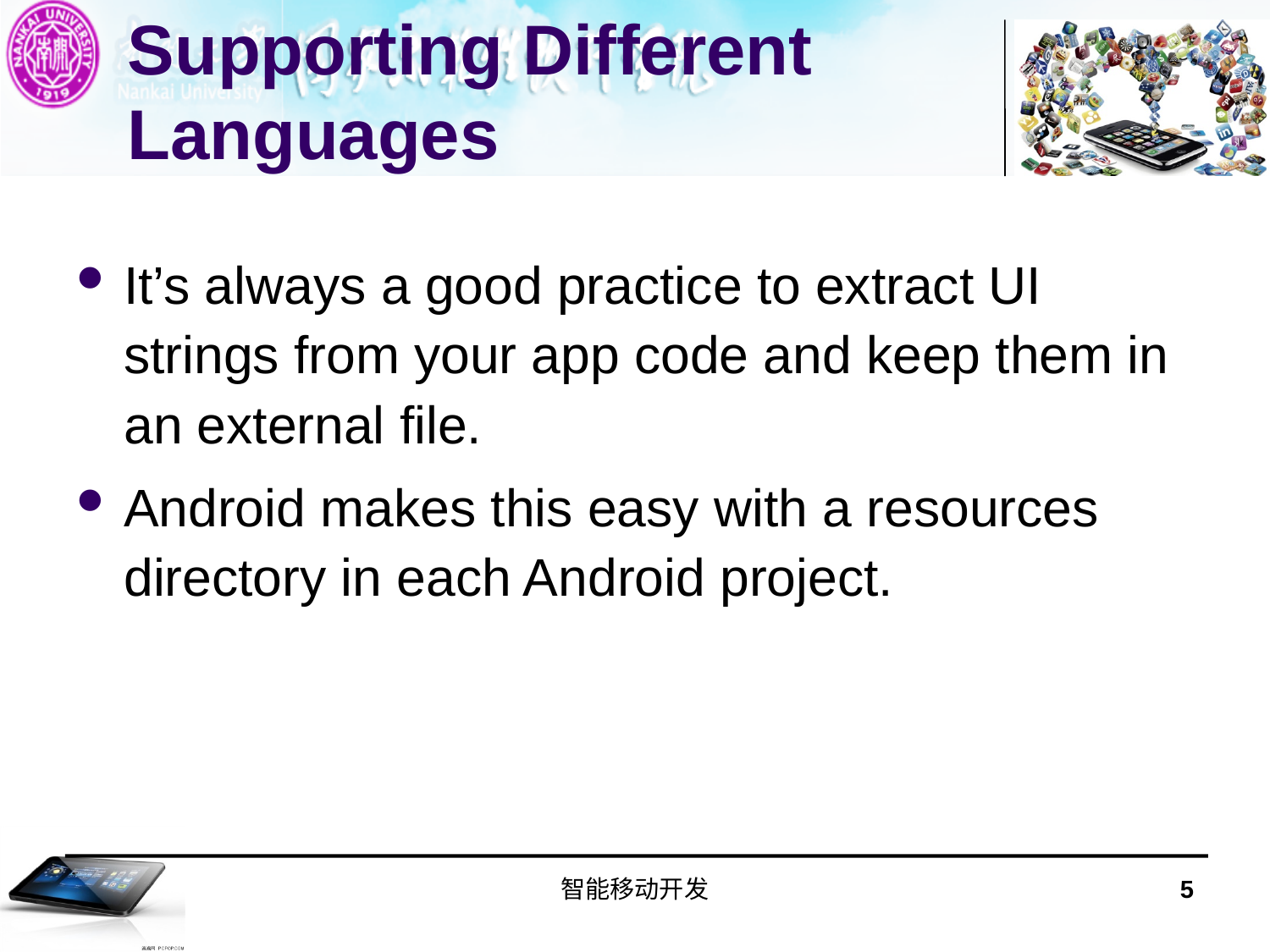

# Supporting Different Languages
It’s always a good practice to extract UI strings from your app code and keep them in an external file.
Android makes this easy with a resources directory in each Android project.
智能移动开发
5